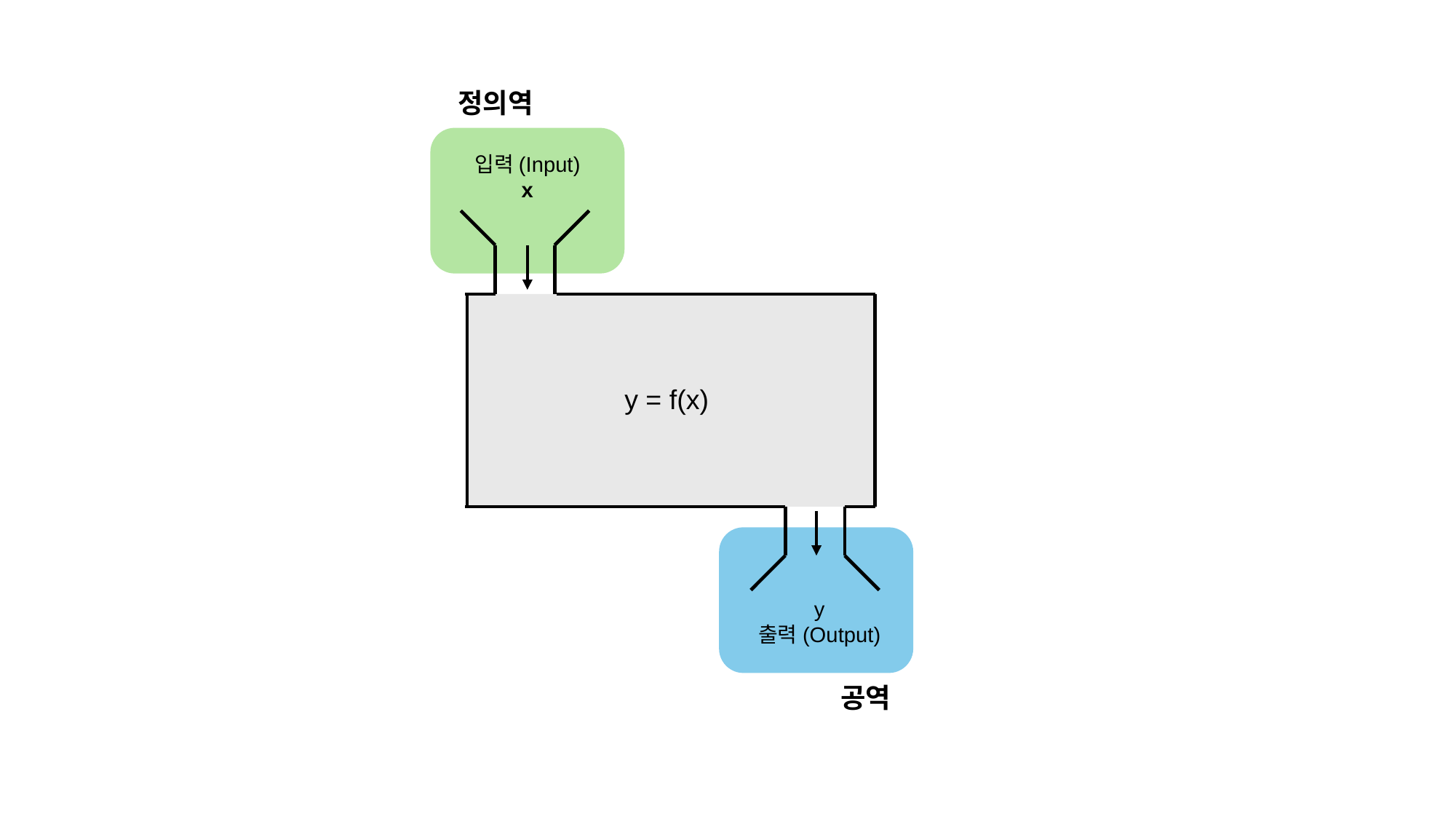

정의역

입력(Input)
x

y = f(x)

y
출력(Output)
공역